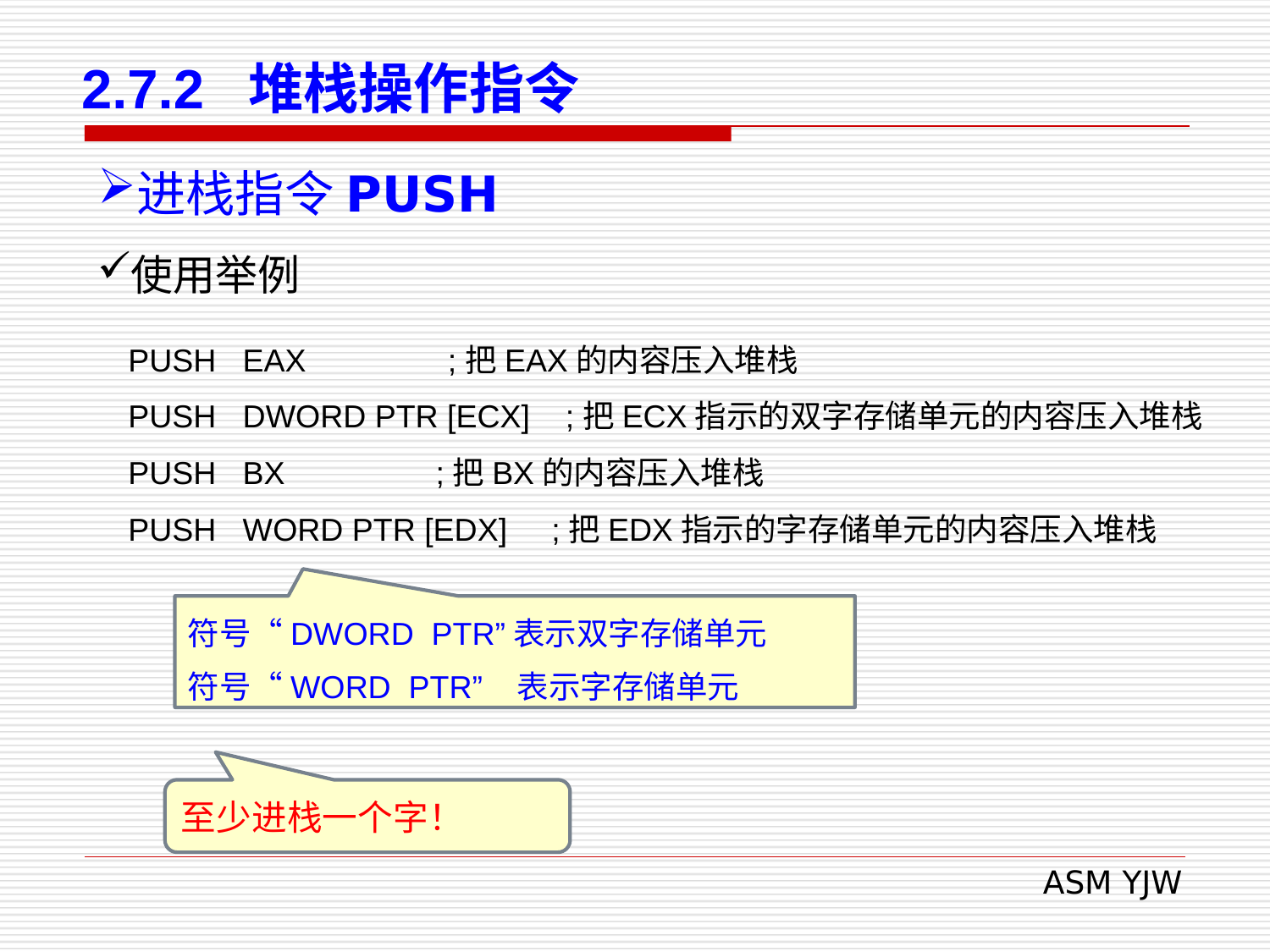

# 2.7.2  堆栈操作指令
进栈指令PUSH
使用举例
    PUSH   EAX                ;把EAX的内容压入堆栈
    PUSH   DWORD PTR [ECX]    ;把ECX指示的双字存储单元的内容压入堆栈
    PUSH   BX                 ;把BX的内容压入堆栈
    PUSH   WORD PTR [EDX]     ;把EDX指示的字存储单元的内容压入堆栈

符号“DWORD  PTR”表示双字存储单元
符号“WORD  PTR”   表示字存储单元

至少进栈一个字！